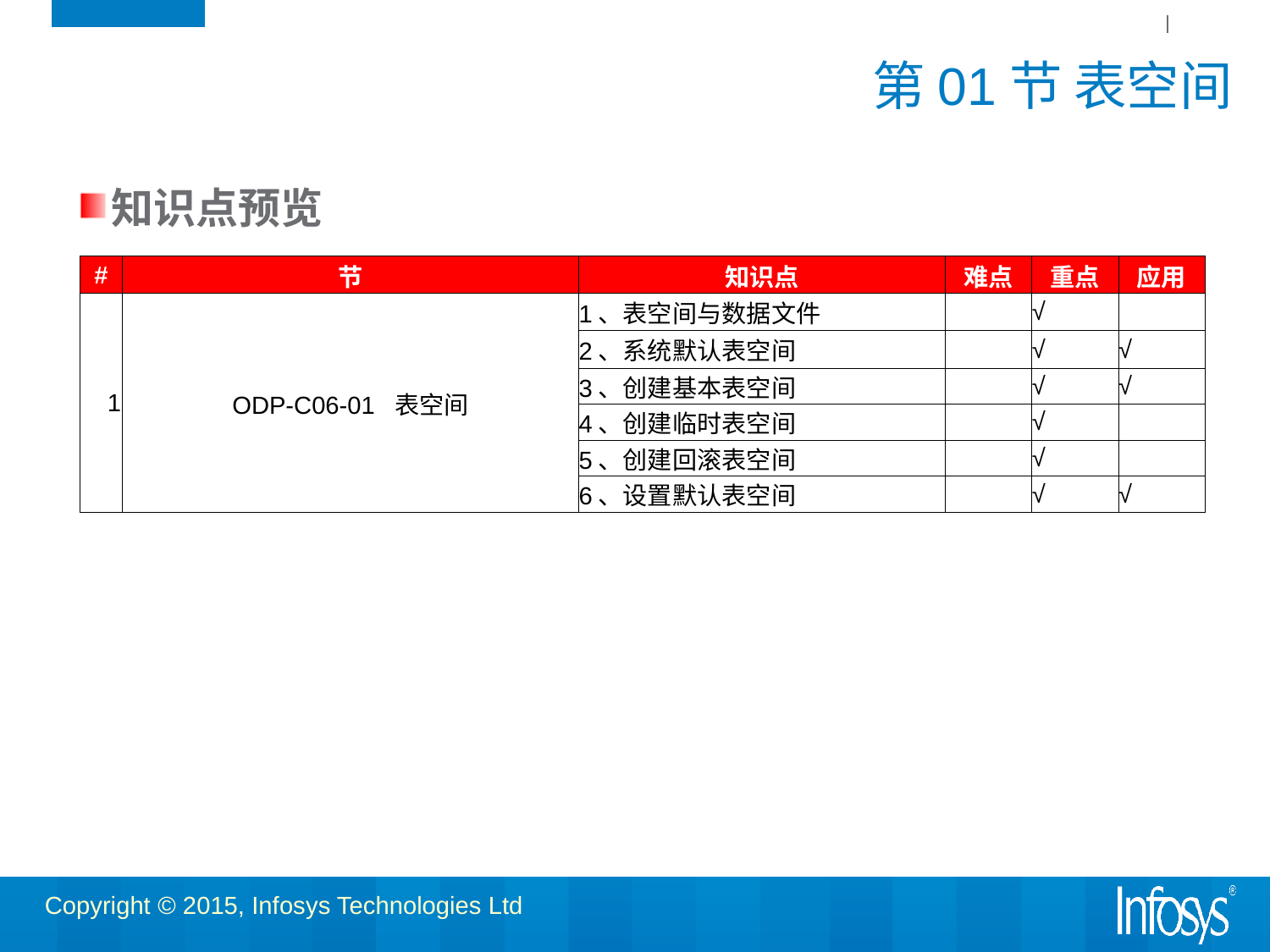

# 第01节 表空间
知识点预览
| # | 节 | 知识点 | 难点 | 重点 | 应用 |
| --- | --- | --- | --- | --- | --- |
| 1 | ODP-C06-01 表空间 | 1、表空间与数据文件 |  | √ |  |
|  |  | 2、系统默认表空间 |  | √ | √ |
|  |  | 3、创建基本表空间 |  | √ | √ |
|  |  | 4、创建临时表空间 |  | √ |  |
|  |  | 5、创建回滚表空间 |  | √ |  |
|  |  | 6、设置默认表空间 |  | √ | √ |